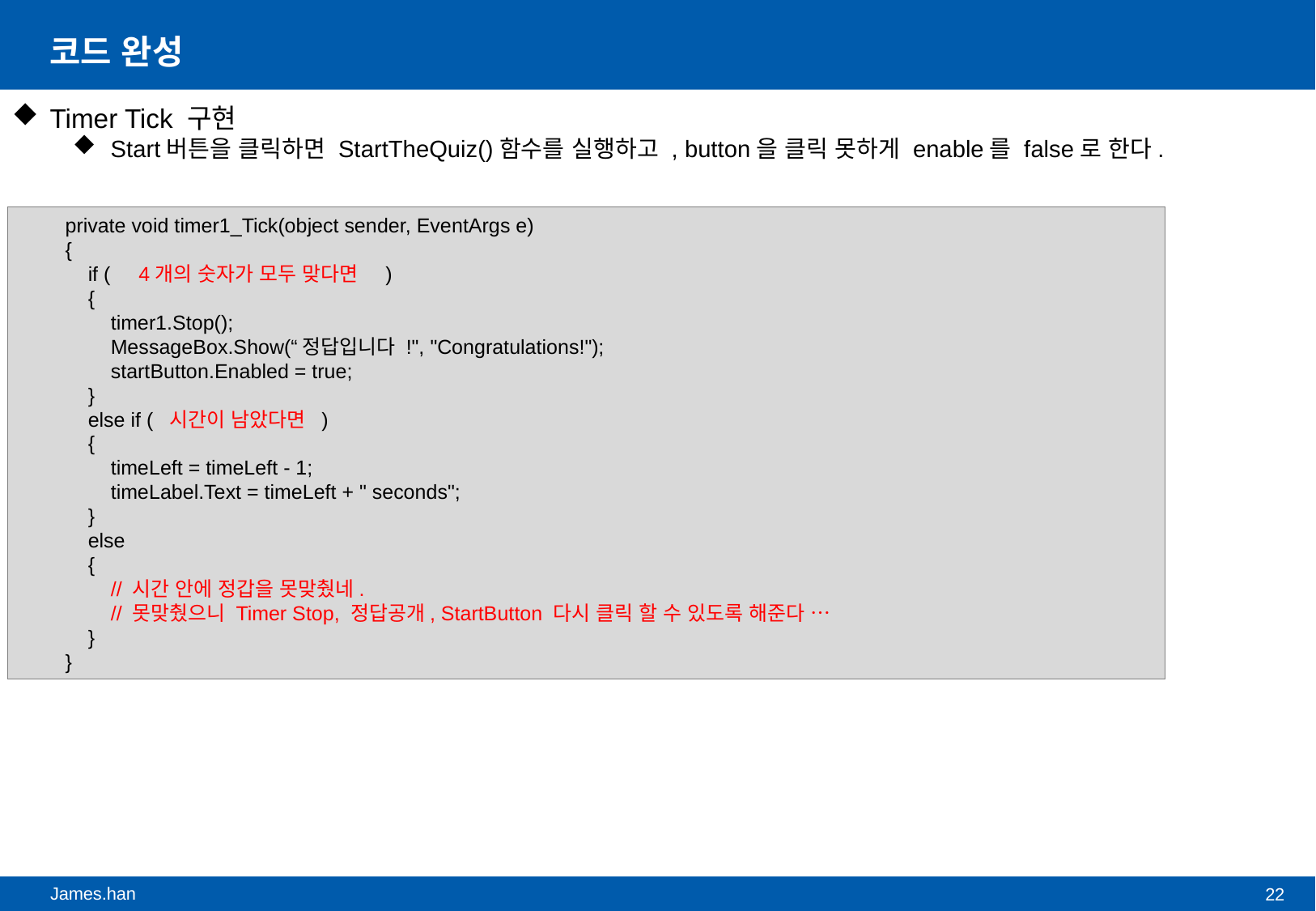

# 코드 완성
Timer Tick 구현
Start버튼을 클릭하면 StartTheQuiz()함수를 실행하고 , button을 클릭 못하게 enable를 false로 한다.

        private void timer1_Tick(object sender, EventArgs e)
        {
            if (     4개의 숫자가 모두 맞다면    )
            {
                timer1.Stop();
                MessageBox.Show(“정답입니다 !", "Congratulations!");
                startButton.Enabled = true;
            }
            else if (  시간이 남았다면  )
            {
                timeLeft = timeLeft - 1;
                timeLabel.Text = timeLeft + " seconds";
            }
            else
            {
                // 시간 안에 정갑을 못맞췄네.
                // 못맞췄으니 Timer Stop, 정답공개, StartButton 다시 클릭 할 수 있도록 해준다 …
            }
        }
22